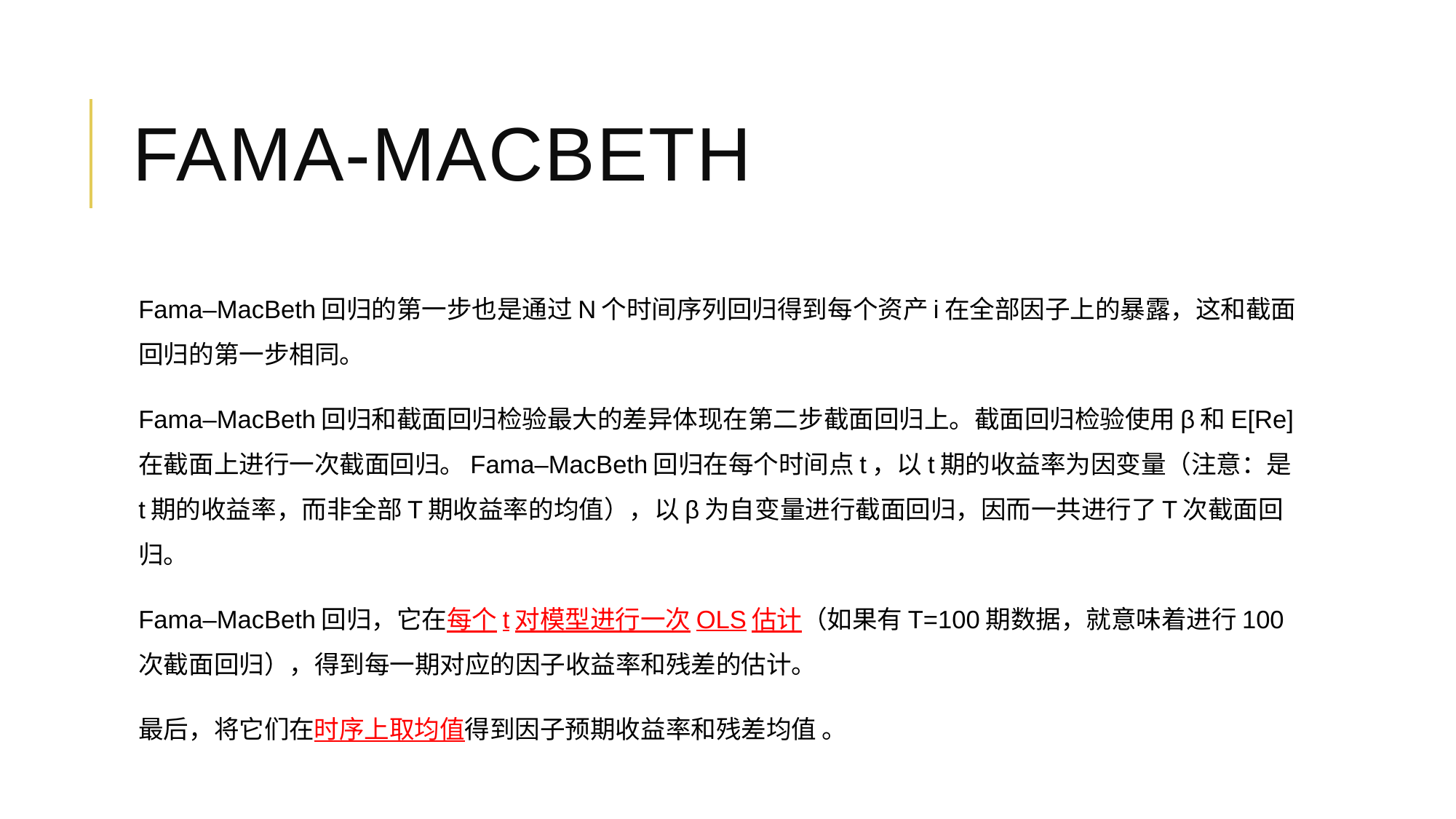

# Fama-MacBeth
Fama–MacBeth回归的第一步也是通过N个时间序列回归得到每个资产i在全部因子上的暴露，这和截面回归的第一步相同。
Fama–MacBeth回归和截面回归检验最大的差异体现在第二步截面回归上。截面回归检验使用β和E[Re]在截面上进行一次截面回归。Fama–MacBeth回归在每个时间点t，以t期的收益率为因变量（注意：是t期的收益率，而非全部T期收益率的均值），以β为自变量进行截面回归，因而一共进行了T次截面回归。
Fama–MacBeth回归，它在每个t对模型进行一次OLS估计（如果有T=100期数据，就意味着进行100次截面回归），得到每一期对应的因子收益率和残差的估计。
最后，将它们在时序上取均值得到因子预期收益率和残差均值 。